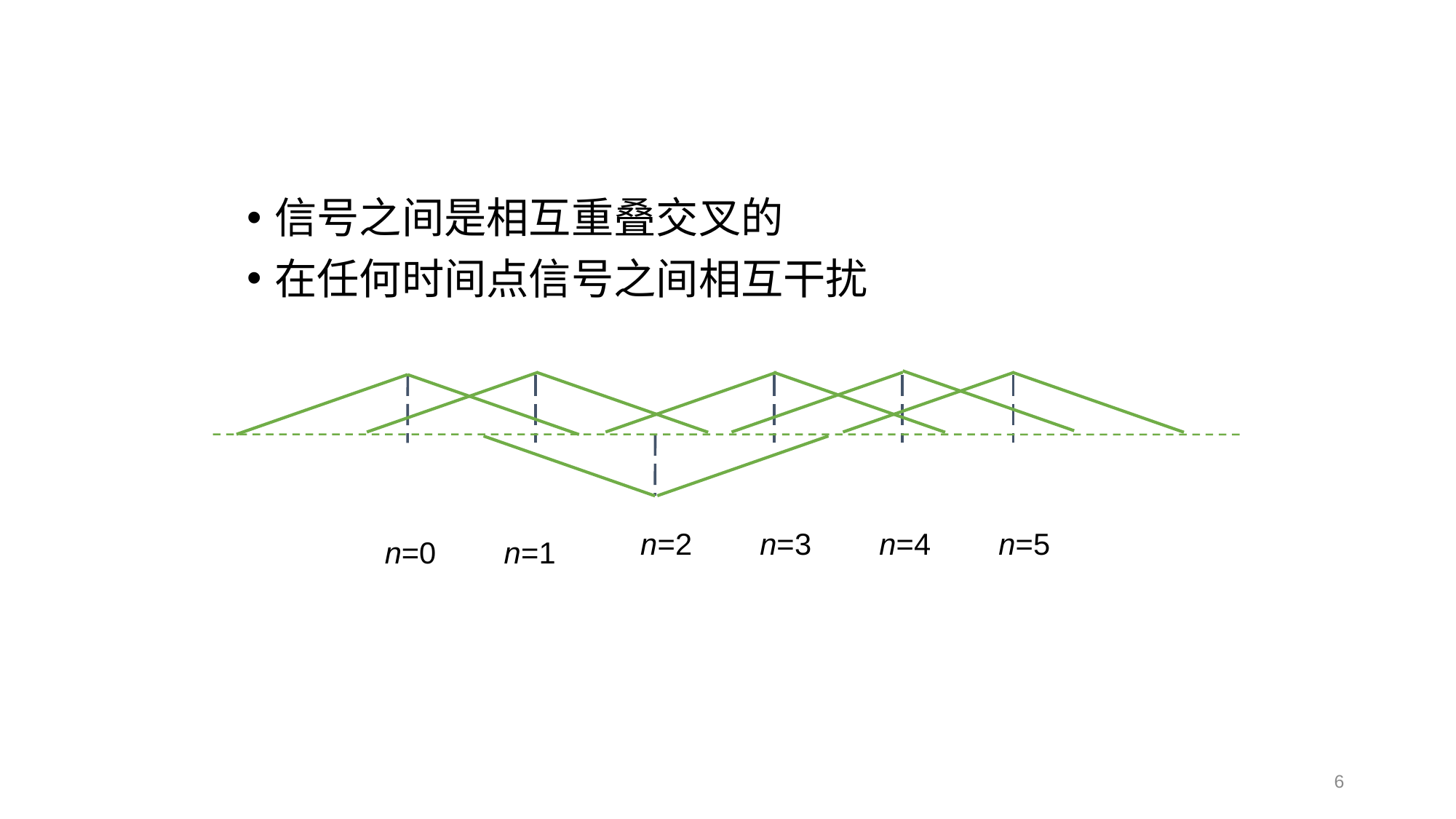

#
信号之间是相互重叠交叉的
在任何时间点信号之间相互干扰
n=2
n=3
n=4
n=5
n=0
n=1
6